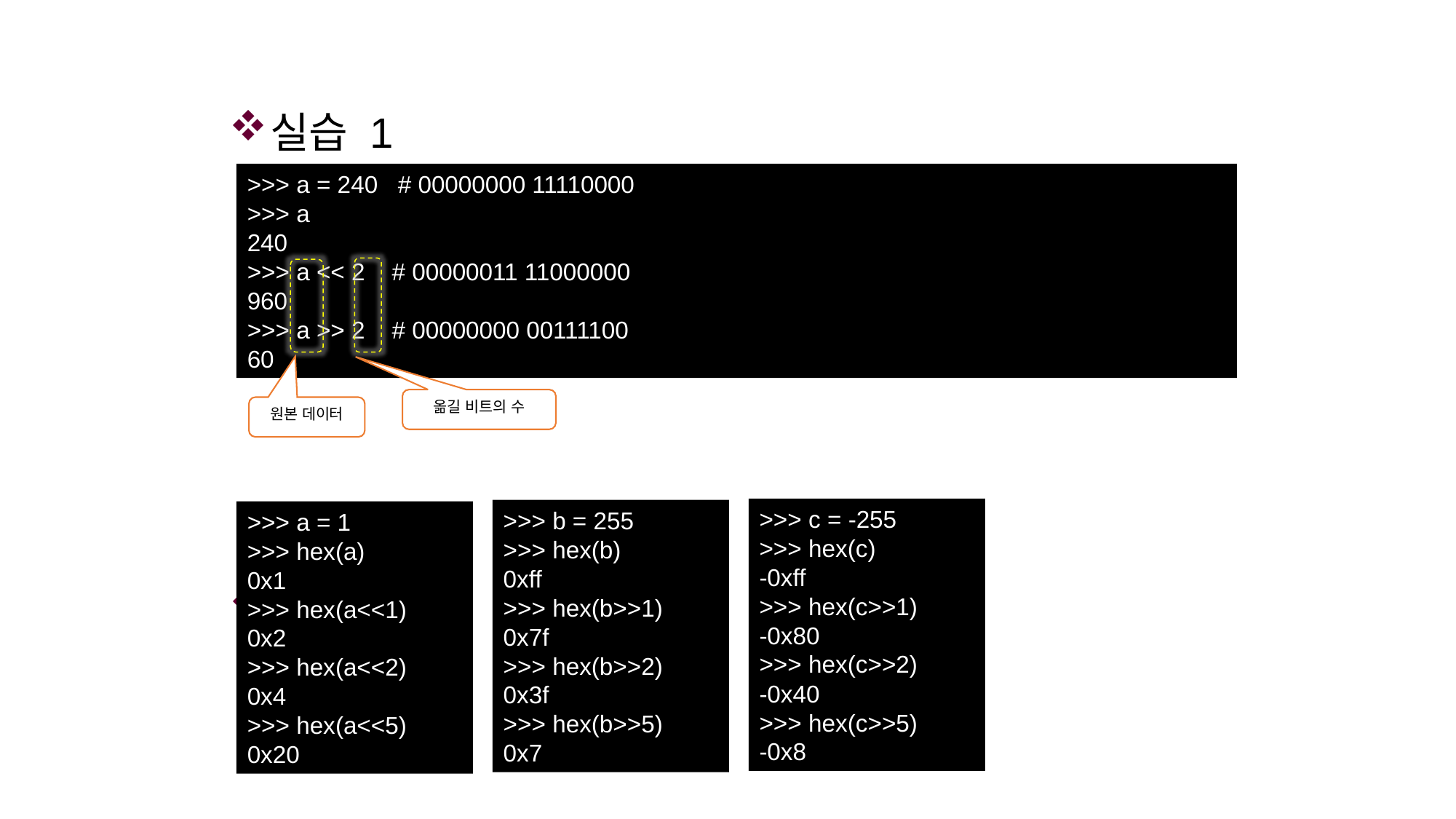

실습 1

실습 2

>>> a = 240   # 00000000 11110000
>>> a
240
>>> a << 2    # 00000011 11000000
960
>>> a >> 2    # 00000000 00111100
60

옮길 비트의 수
원본 데이터
>>> c = -255
>>> hex(c)
-0xff
>>> hex(c>>1)
-0x80
>>> hex(c>>2)
-0x40
>>> hex(c>>5)
-0x8
>>> b = 255
>>> hex(b)
0xff
>>> hex(b>>1)
0x7f
>>> hex(b>>2)
0x3f
>>> hex(b>>5)
0x7
>>> a = 1
>>> hex(a)
0x1
>>> hex(a<<1)
0x2
>>> hex(a<<2)
0x4
>>> hex(a<<5)
0x20